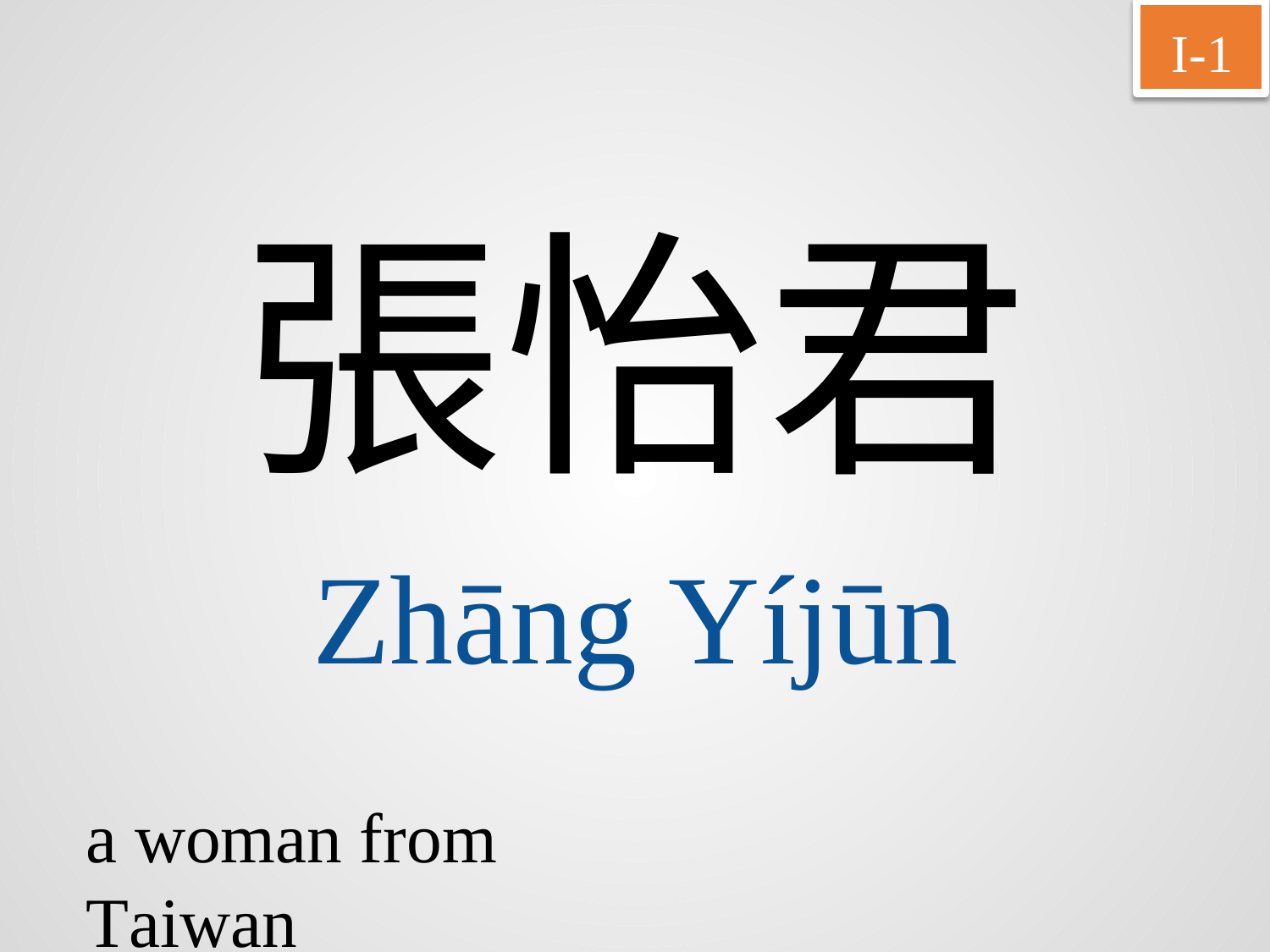

I-1

張怡君
Zhāng Yíjūn
a woman from Taiwan